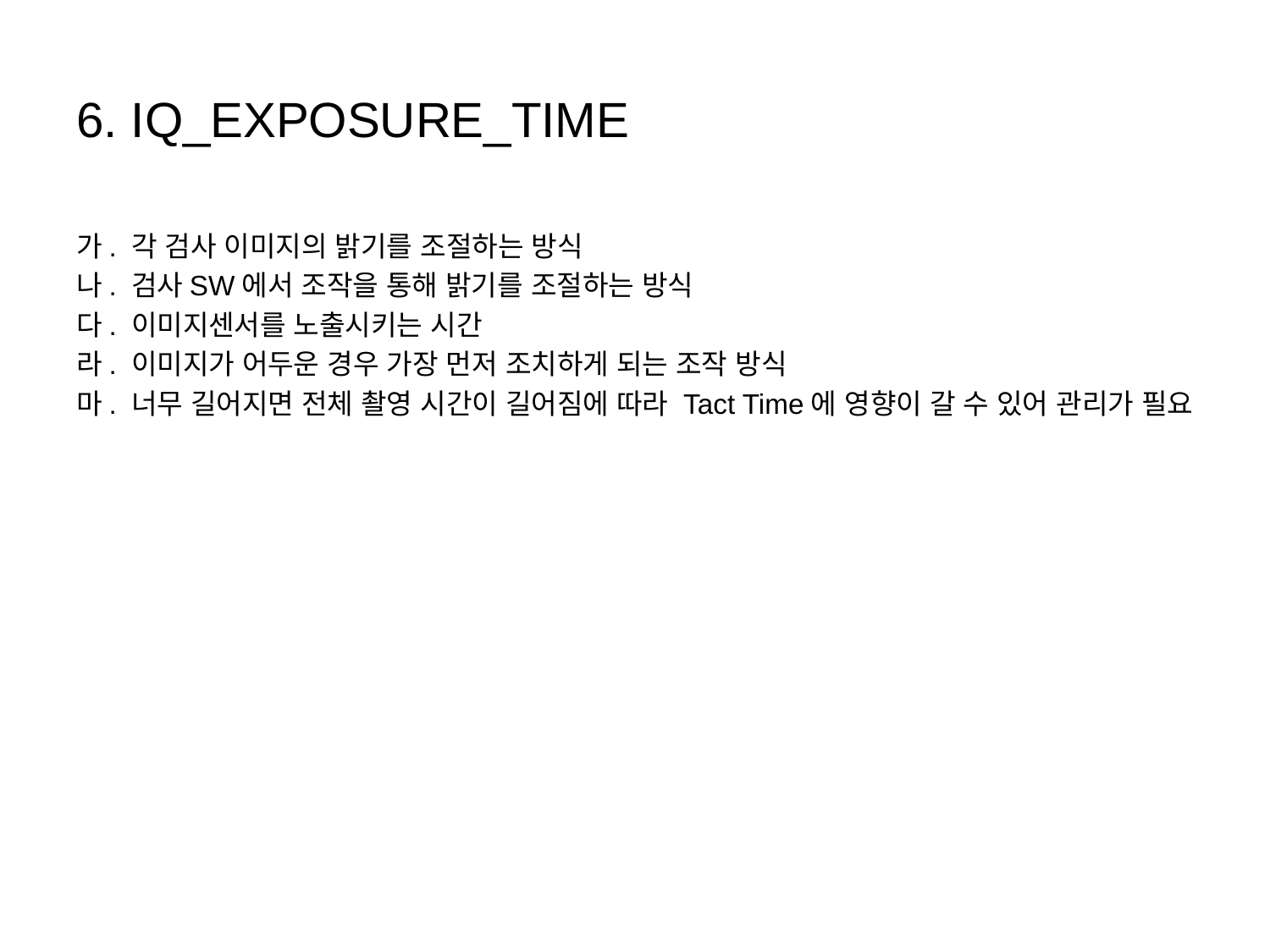

# 6. IQ_EXPOSURE_TIME
가. 각 검사 이미지의 밝기를 조절하는 방식
나. 검사SW에서 조작을 통해 밝기를 조절하는 방식
다. 이미지센서를 노출시키는 시간
라. 이미지가 어두운 경우 가장 먼저 조치하게 되는 조작 방식
마. 너무 길어지면 전체 촬영 시간이 길어짐에 따라 Tact Time에 영향이 갈 수 있어 관리가 필요